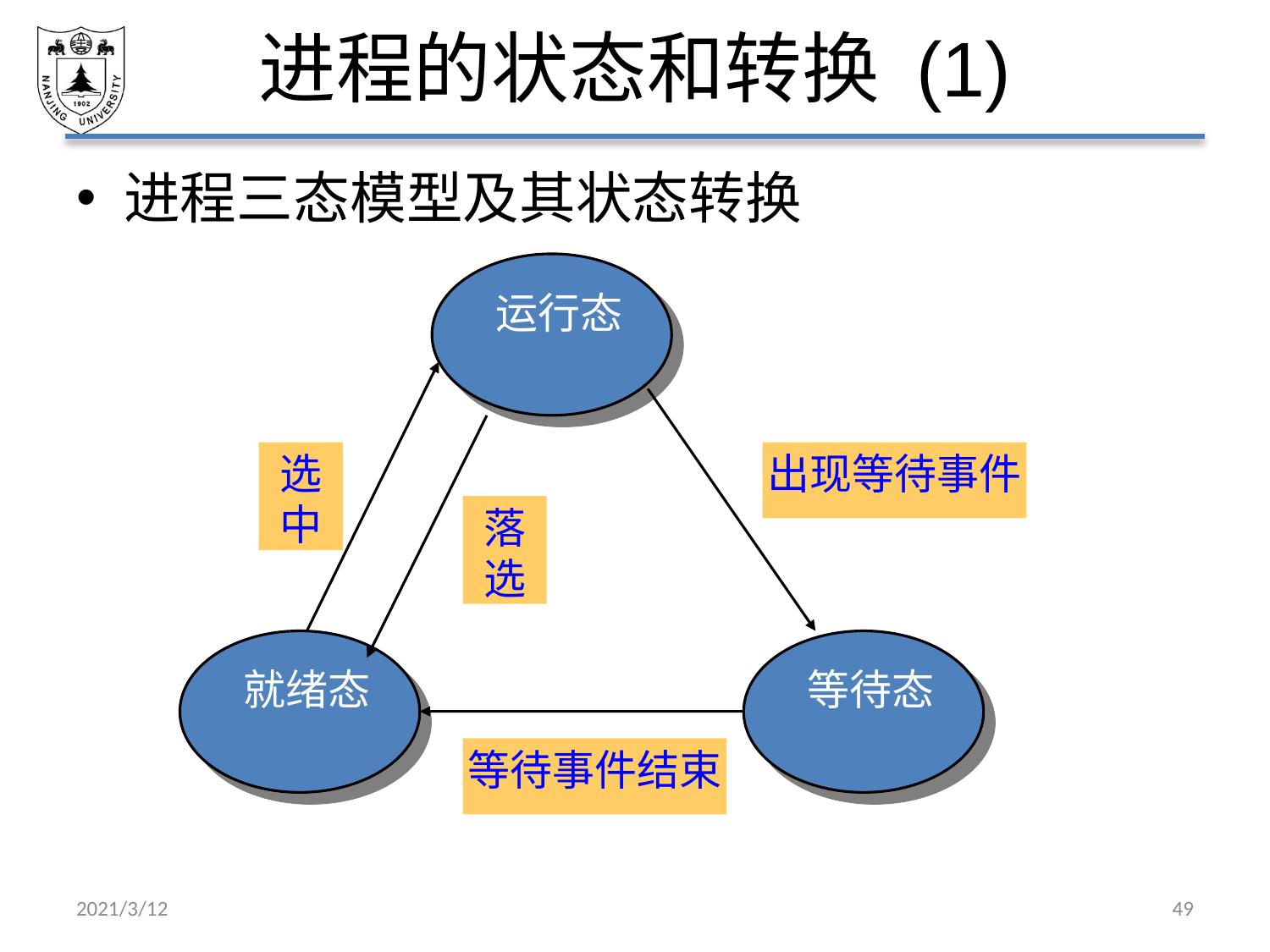

# 进程的状态和转换 (1)
进程三态模型及其状态转换

运行态

选中
出现等待事件
落选

就绪态
等待态

等待事件结束
2021/3/12
49